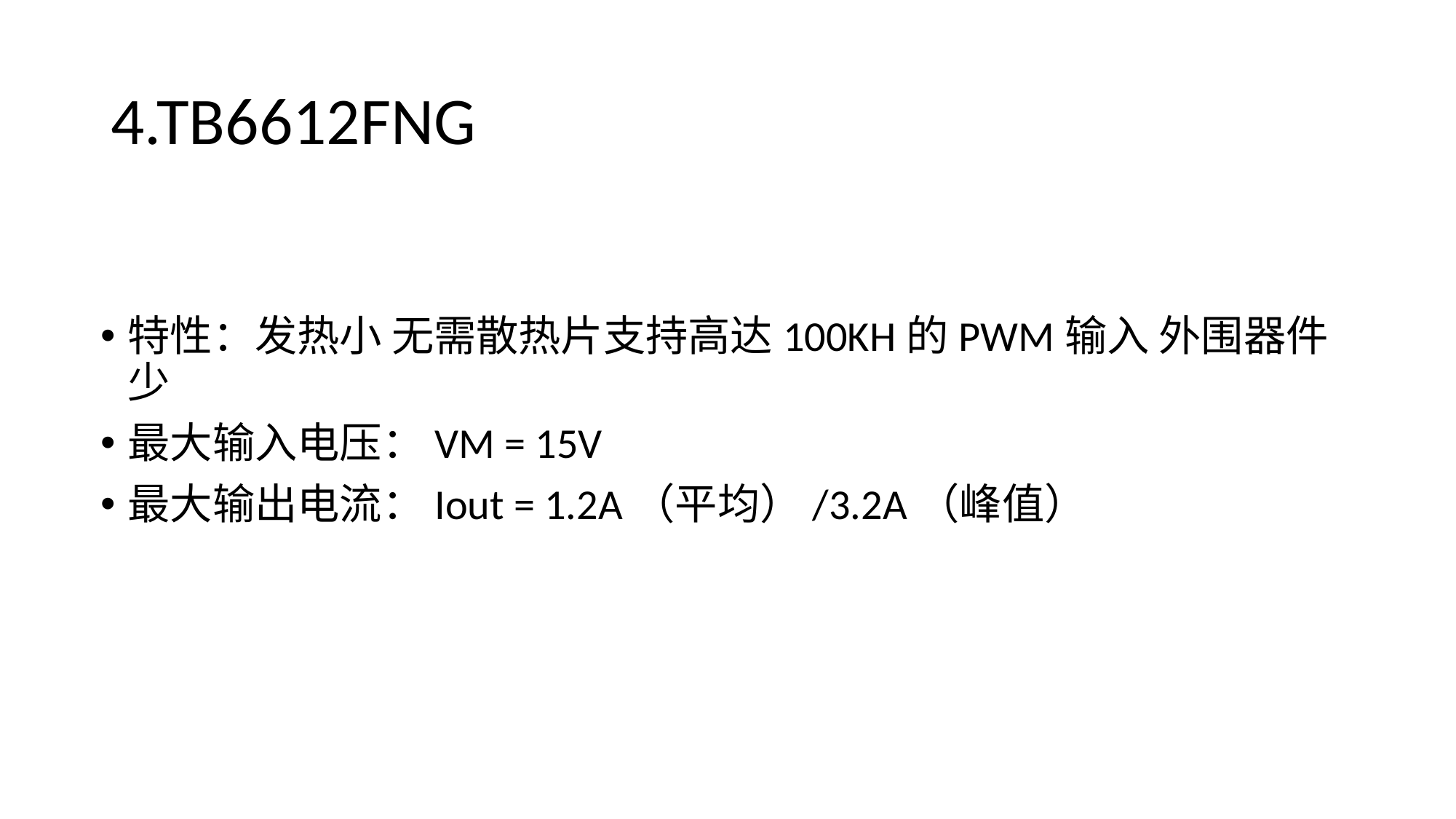

# 4.TB6612FNG
特性：发热小 无需散热片支持高达100KH的PWM输入 外围器件少
最大输入电压：VM = 15V
最大输出电流：Iout = 1.2A（平均）/3.2A（峰值）